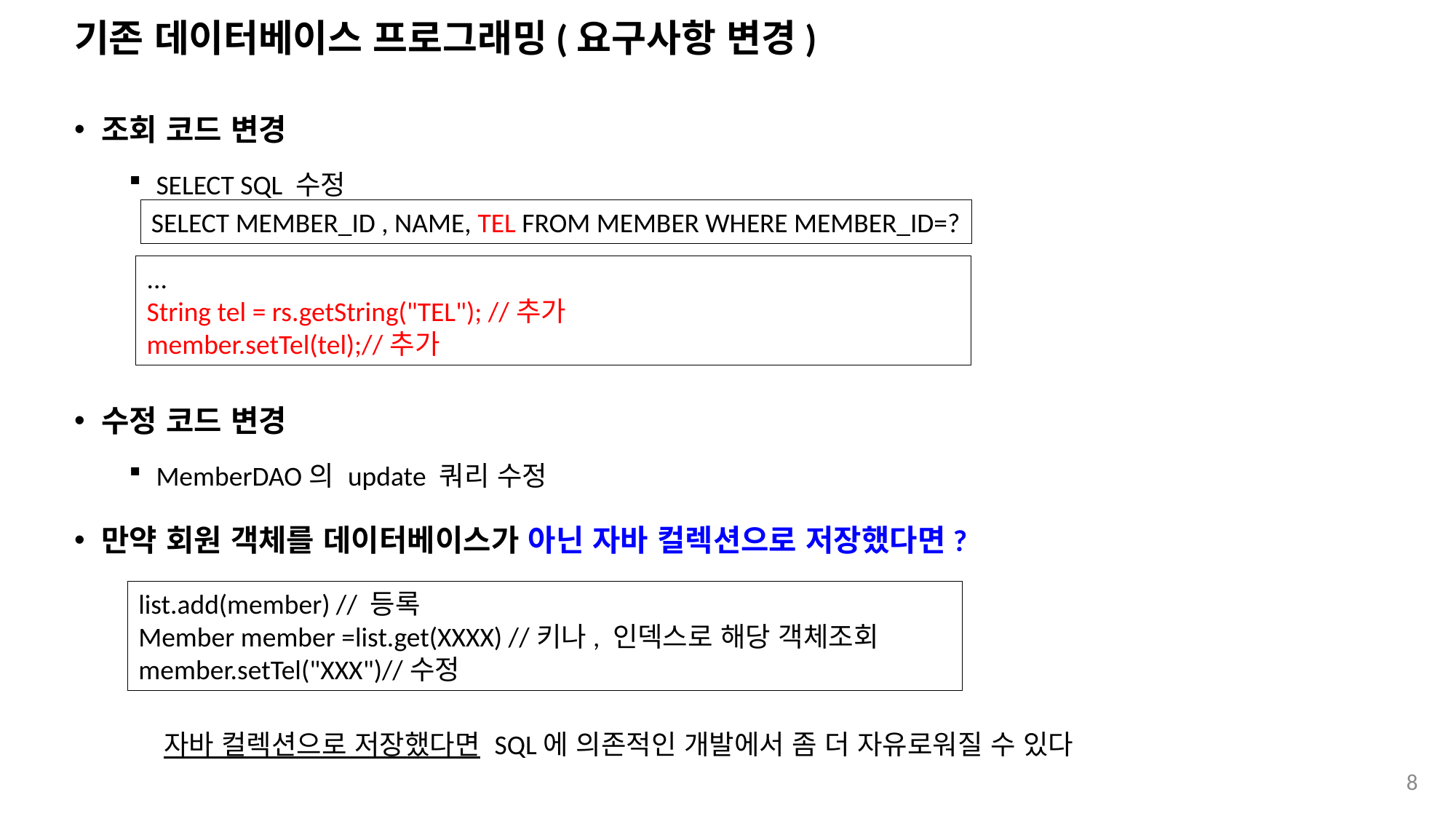

# 기존 데이터베이스 프로그래밍(요구사항 변경)
조회 코드 변경
SELECT SQL 수정

수정 코드 변경
MemberDAO의 update 쿼리 수정
만약 회원 객체를 데이터베이스가 아닌 자바 컬렉션으로 저장했다면?

SELECT MEMBER_ID , NAME, TEL FROM MEMBER WHERE MEMBER_ID=?
...
String tel = rs.getString("TEL"); //추가
member.setTel(tel);//추가
list.add(member) // 등록
Member member =list.get(XXXX) //키나, 인덱스로 해당 객체조회
member.setTel("XXX")//수정
자바 컬렉션으로 저장했다면 SQL에 의존적인 개발에서 좀 더 자유로워질 수 있다
8